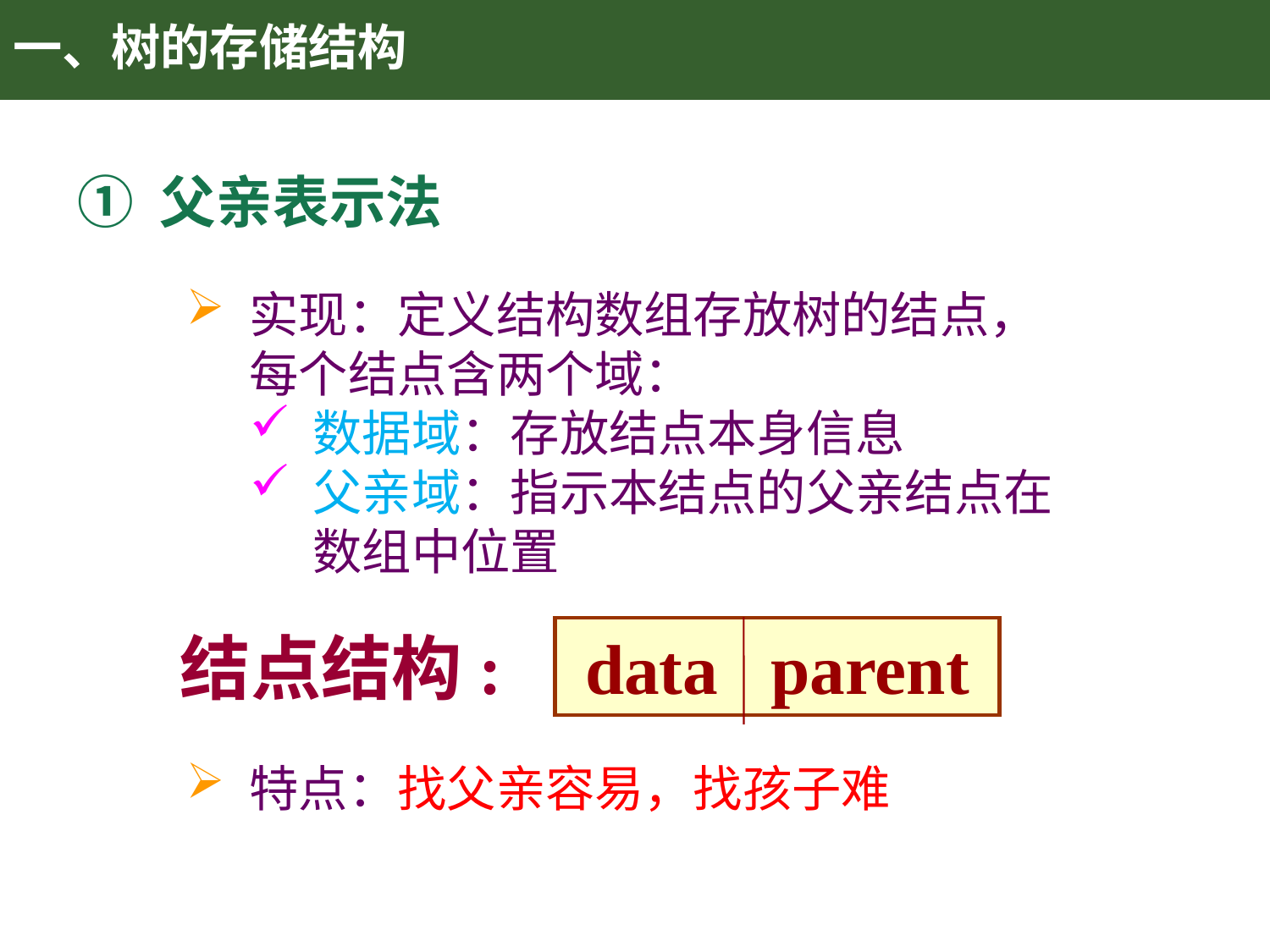

# 一、树的存储结构
① 父亲表示法
实现：定义结构数组存放树的结点，每个结点含两个域：
数据域：存放结点本身信息
父亲域：指示本结点的父亲结点在数组中位置

特点：找父亲容易，找孩子难
结点结构:
 data   parent